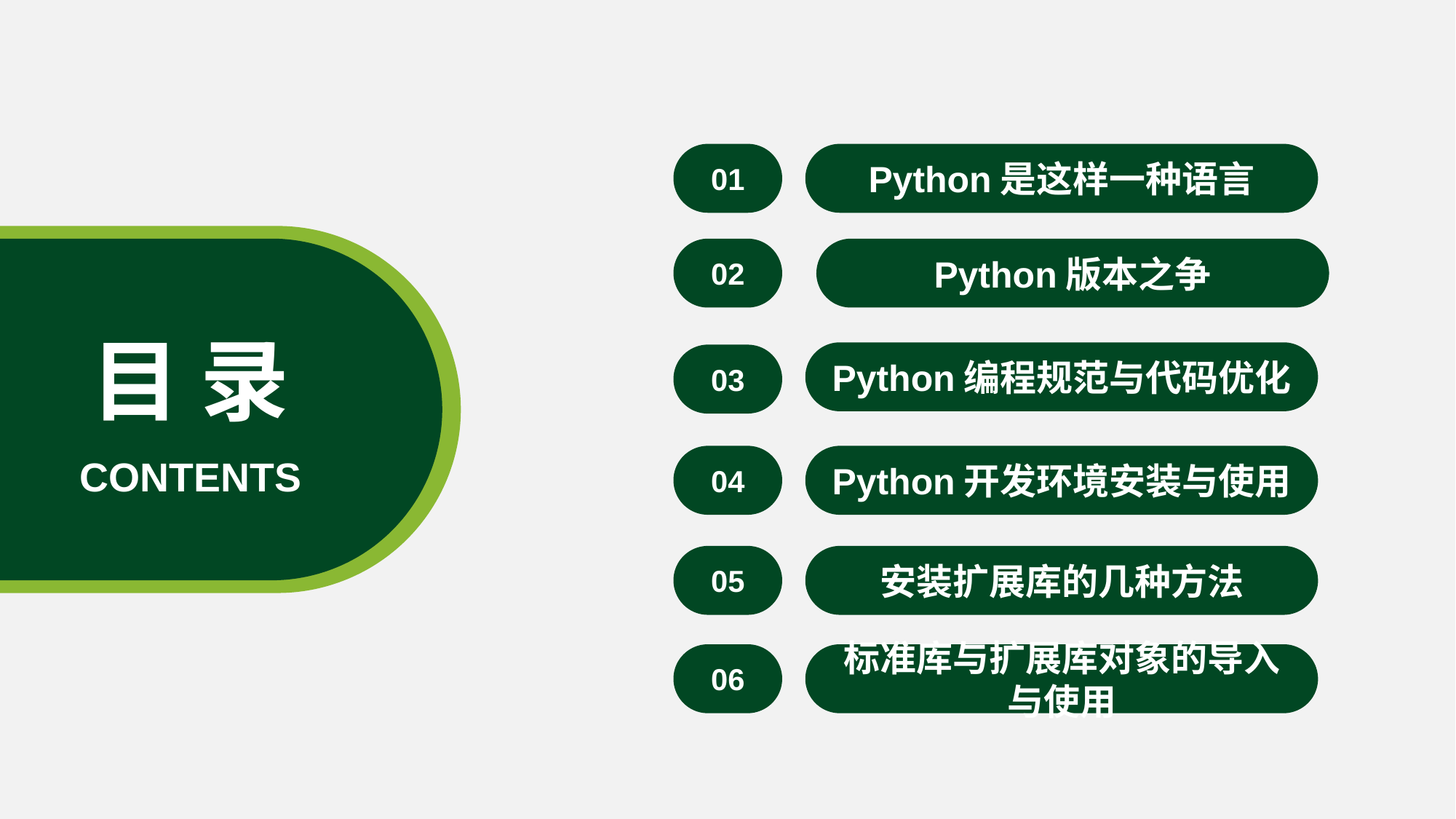

01
Python是这样一种语言

02
Python版本之争
目 录
Python编程规范与代码优化
03
CONTENTS
04
Python开发环境安装与使用
05
安装扩展库的几种方法
06
标准库与扩展库对象的导入与使用